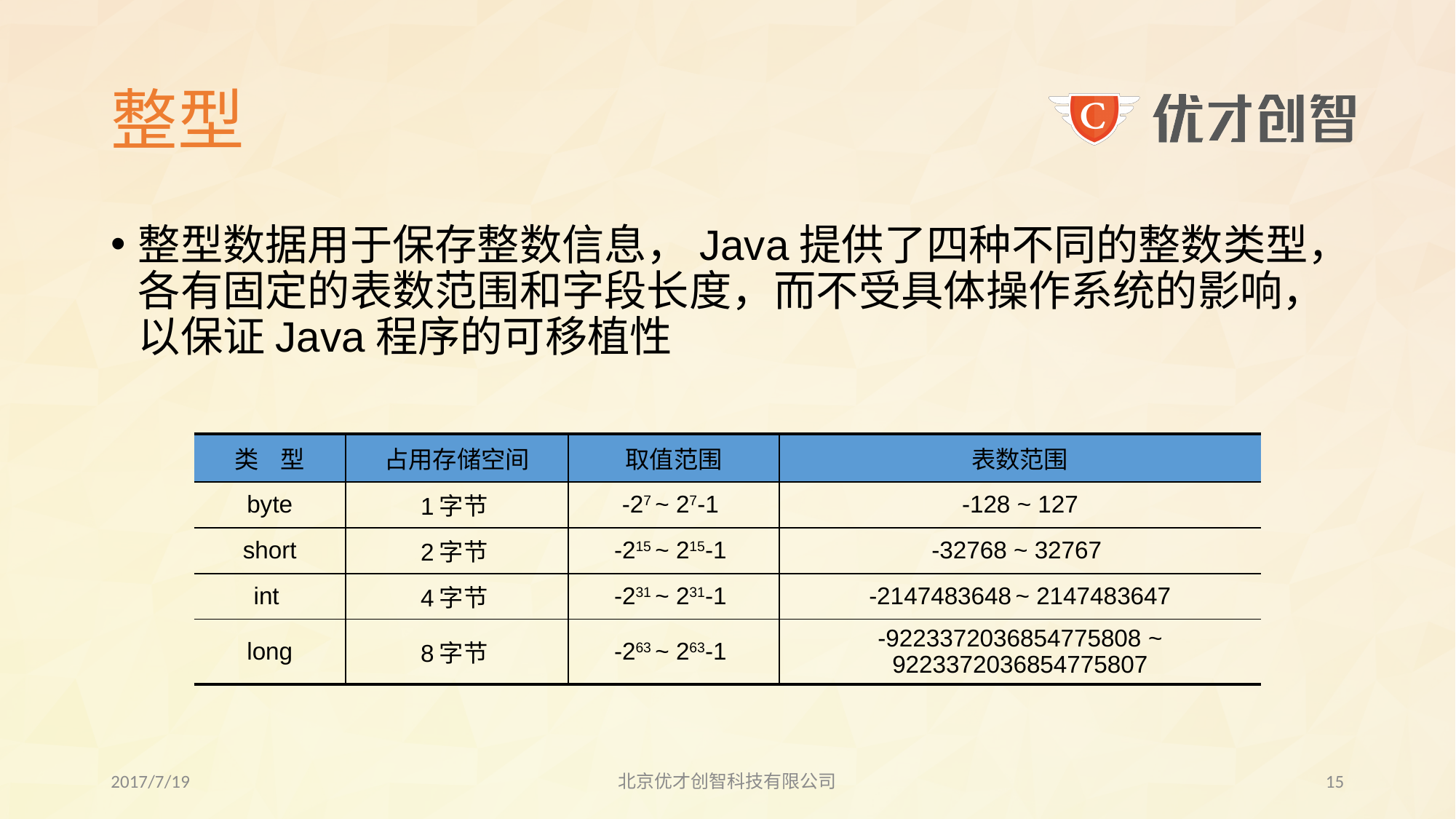

# 整型
整型数据用于保存整数信息，Java提供了四种不同的整数类型，各有固定的表数范围和字段长度，而不受具体操作系统的影响，以保证Java程序的可移植性

| 类 型 | 占用存储空间 | 取值范围 | 表数范围 |
| --- | --- | --- | --- |
| byte | 1字节 | -27 ~ 27-1 | -128 ~ 127 |
| short | 2字节 | -215 ~ 215-1 | -32768 ~ 32767 |
| int | 4字节 | -231 ~ 231-1 | -2147483648 ~ 2147483647 |
| long | 8字节 | -263 ~ 263-1 | -9223372036854775808 ~ 9223372036854775807 |
2017/7/19
北京优才创智科技有限公司
15